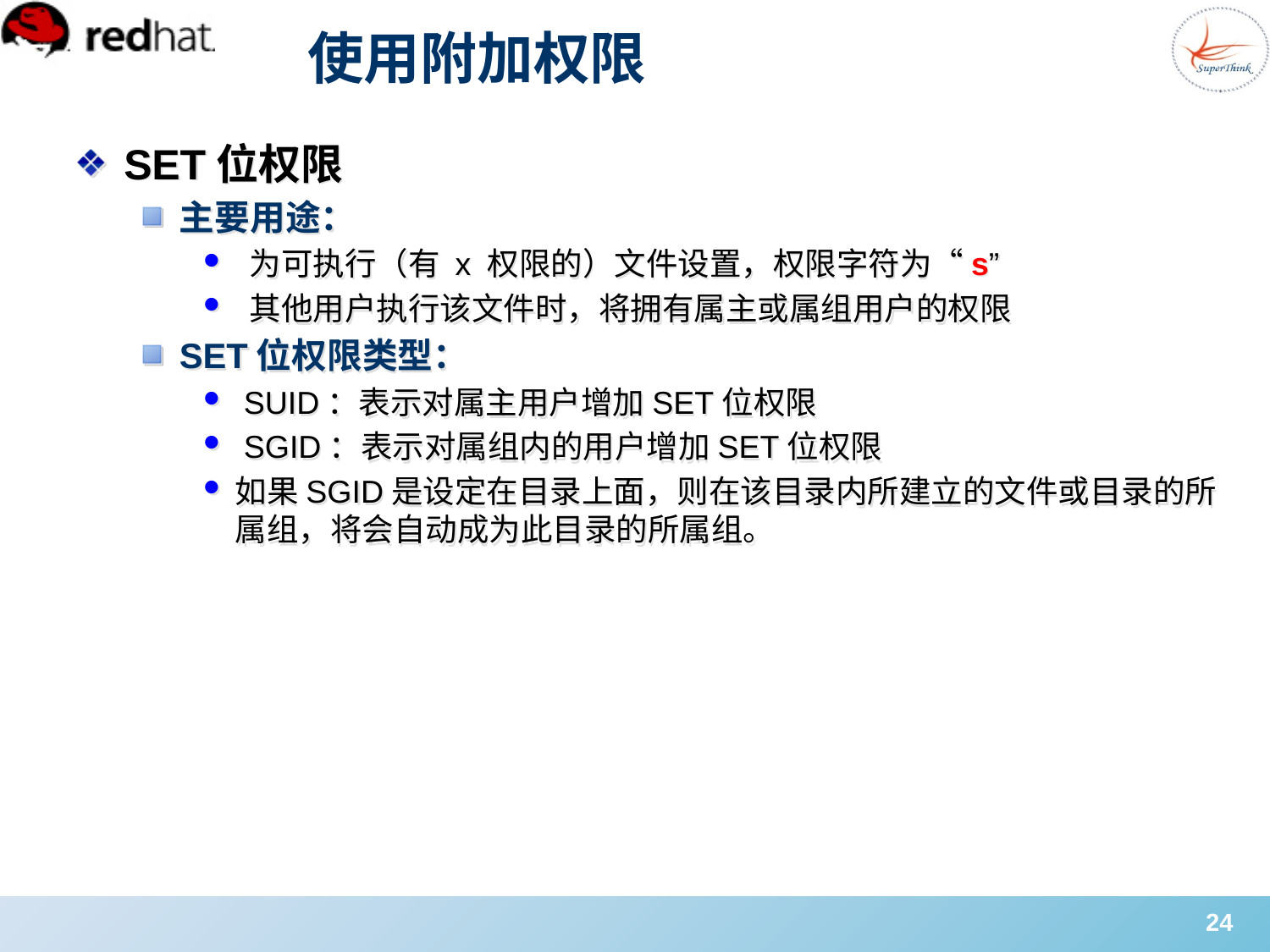

# 使用附加权限
SET位权限
主要用途：
 为可执行（有 x 权限的）文件设置，权限字符为“s”
 其他用户执行该文件时，将拥有属主或属组用户的权限
SET位权限类型：
 SUID：表示对属主用户增加SET位权限
 SGID：表示对属组内的用户增加SET位权限
如果SGID是设定在目录上面，则在该目录内所建立的文件或目录的所属组，将会自动成为此目录的所属组。
24